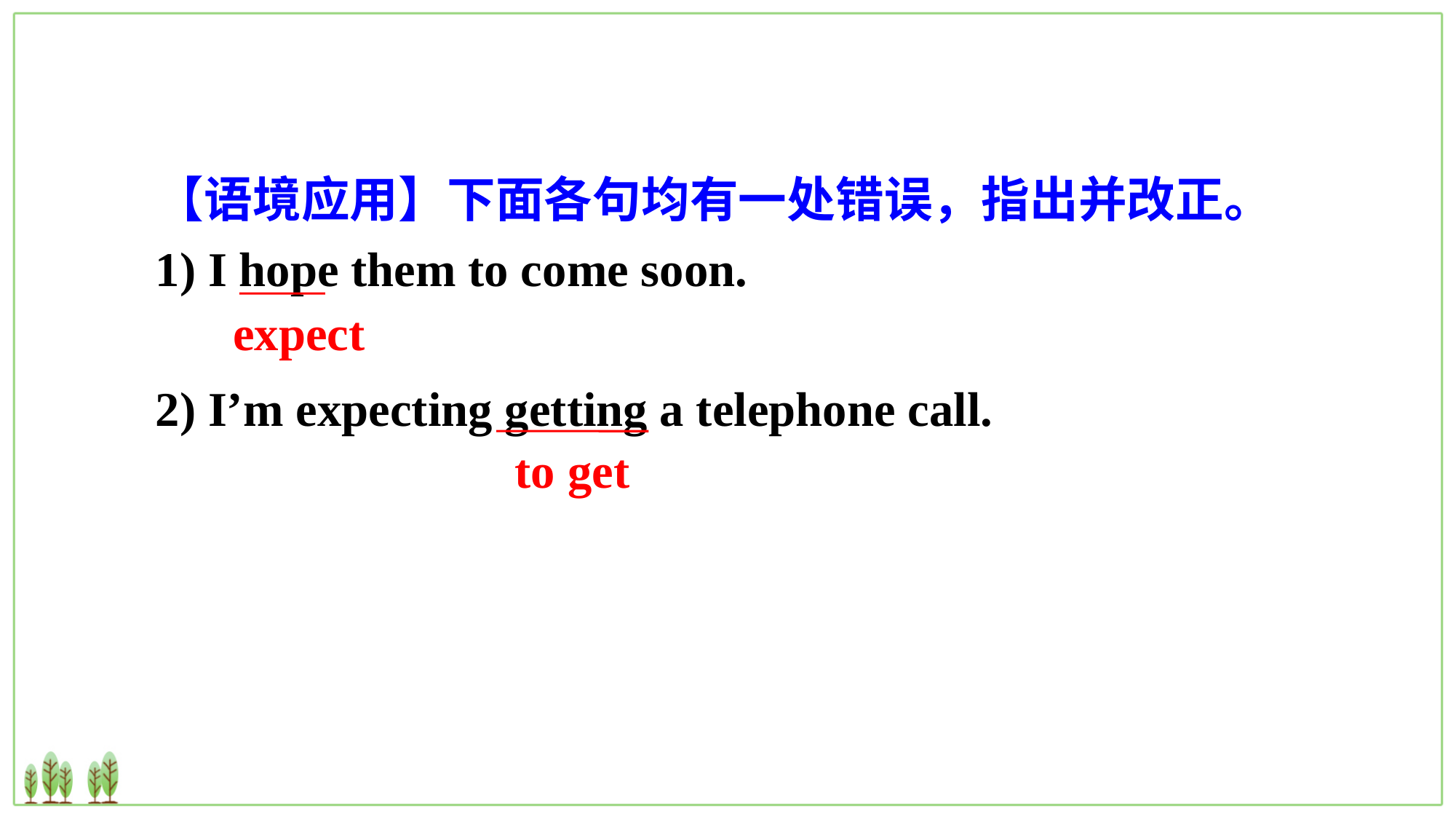

【语境应用】下面各句均有一处错误，指出并改正。
1) I hope them to come soon.

2) I’m expecting getting a telephone call.
expect

to get